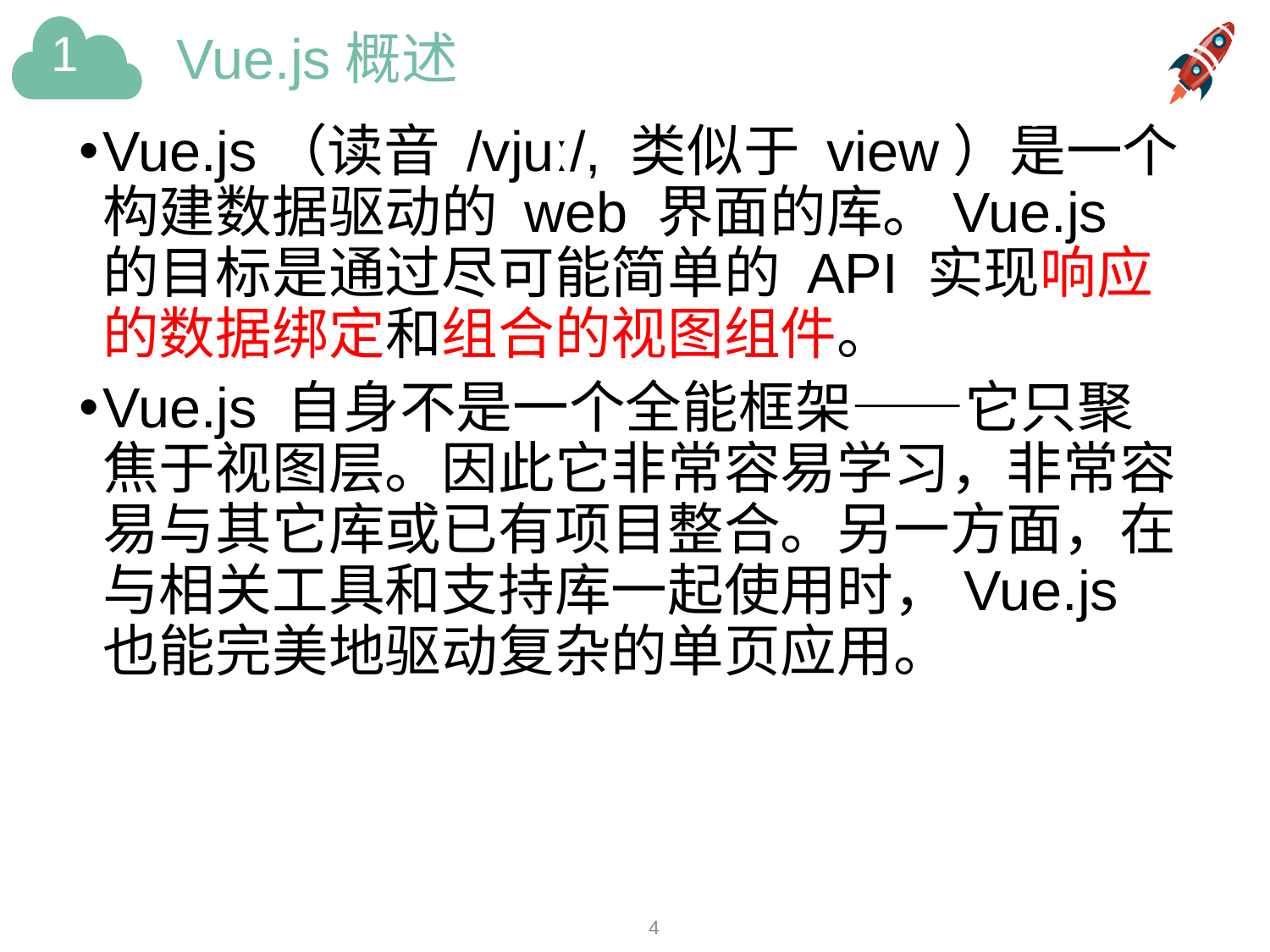

# Vue.js概述
— 之总体架构
Vue.js（读音 /vjuː/, 类似于 view）是一个构建数据驱动的 web 界面的库。Vue.js 的目标是通过尽可能简单的 API 实现响应的数据绑定和组合的视图组件。
Vue.js 自身不是一个全能框架——它只聚焦于视图层。因此它非常容易学习，非常容易与其它库或已有项目整合。另一方面，在与相关工具和支持库一起使用时，Vue.js 也能完美地驱动复杂的单页应用。
4